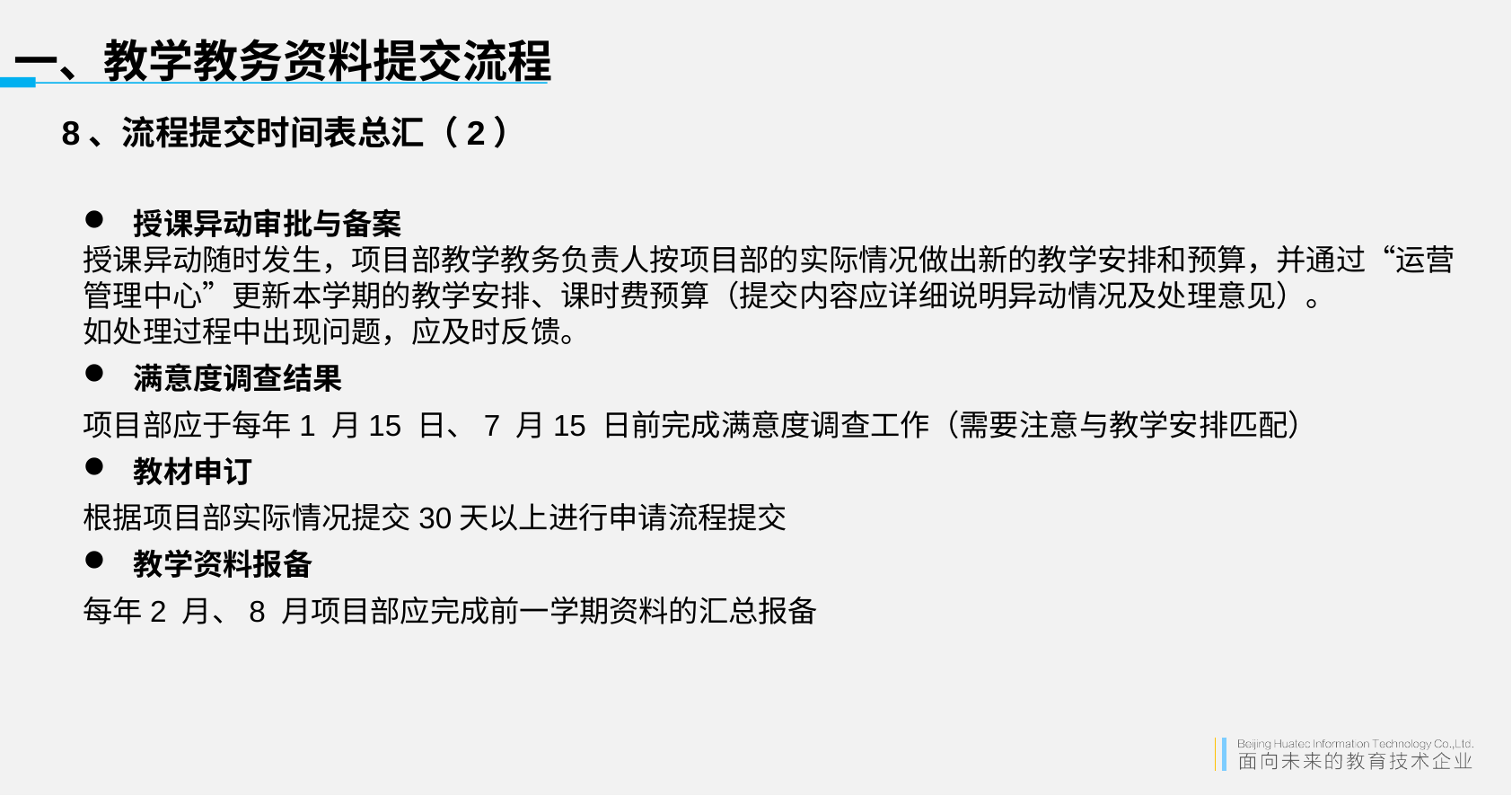

# 一、教学教务资料提交流程

8、流程提交时间表总汇（2）
授课异动审批与备案
授课异动随时发生，项目部教学教务负责人按项目部的实际情况做出新的教学安排和预算，并通过“运营管理中心”更新本学期的教学安排、课时费预算（提交内容应详细说明异动情况及处理意见）。
如处理过程中出现问题，应及时反馈。
满意度调查结果
项目部应于每年1 月15 日、7 月15 日前完成满意度调查工作（需要注意与教学安排匹配）
教材申订
根据项目部实际情况提交30天以上进行申请流程提交
教学资料报备
每年2 月、8 月项目部应完成前一学期资料的汇总报备